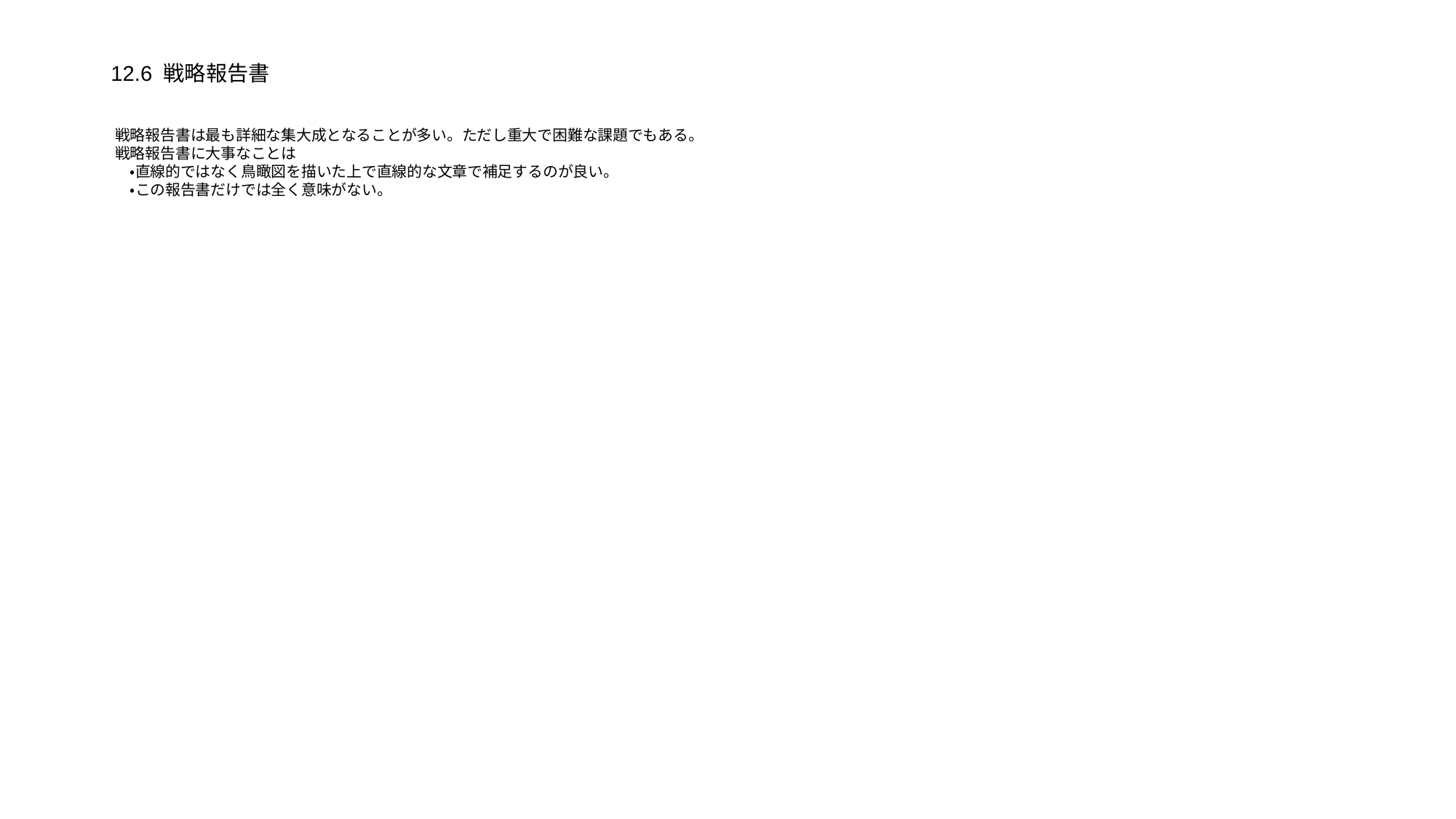

# 12.6 戦略報告書
戦略報告書は最も詳細な集大成となることが多い。ただし重大で困難な課題でもある。
戦略報告書に大事なことは
　・直線的ではなく鳥瞰図を描いた上で直線的な文章で補足するのが良い。
　・この報告書だけでは全く意味がない。